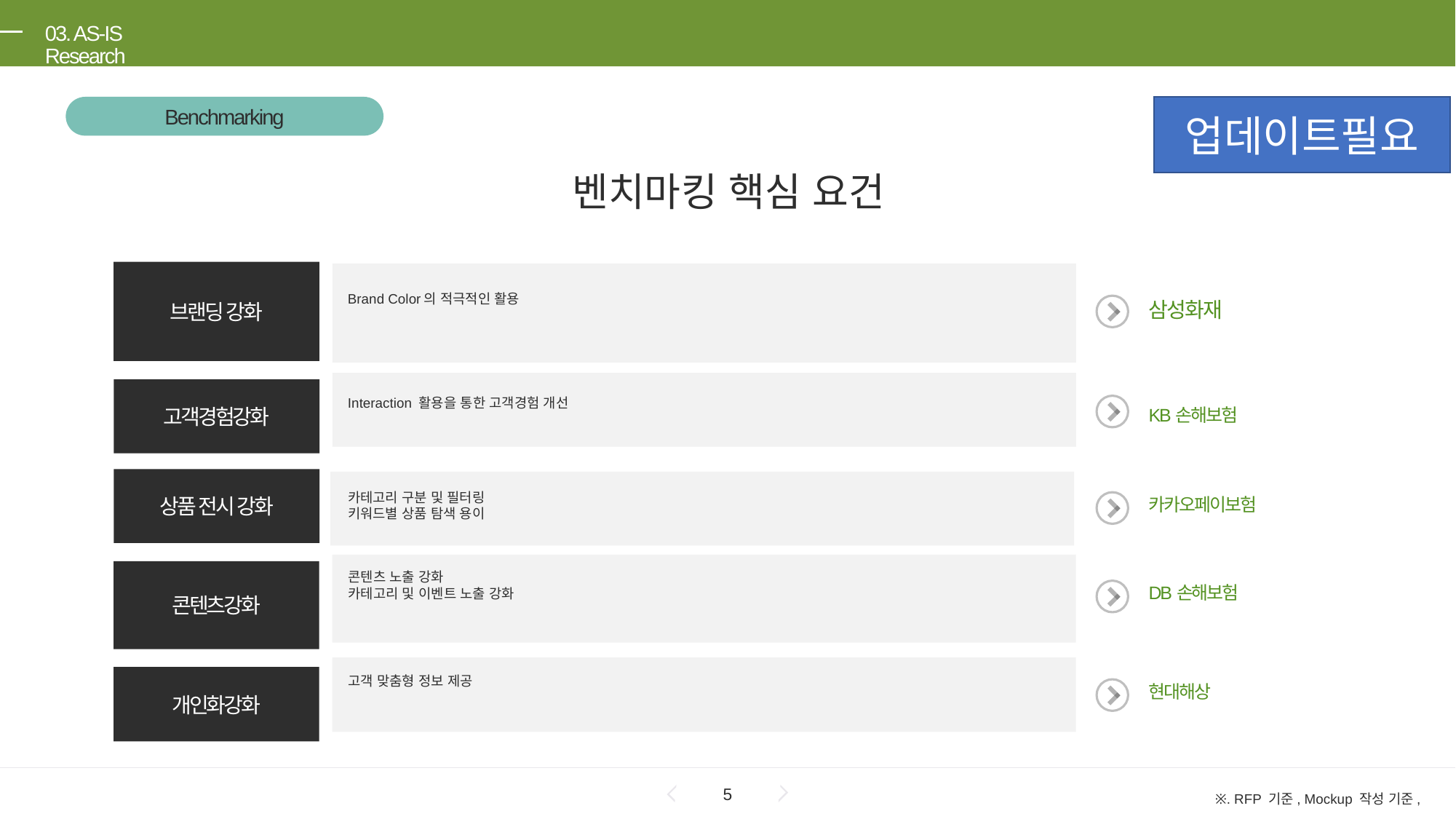

03. AS-IS Research
Benchmarking
업데이트필요
벤치마킹 핵심 요건
브랜딩 강화

Brand Color의 적극적인 활용

삼성화재

고객경험강화
Interaction 활용을 통한 고객경험 개선

KB손해보험
상품 전시 강화

카테고리 구분 및 필터링
키워드별 상품 탐색 용이
카카오페이보험

콘텐츠강화
콘텐츠 노출 강화
카테고리 및 이벤트 노출 강화
DB손해보험

개인화강화
고객 맞춤형 정보 제공
현대해상

※. RFP 기준, Mockup 작성 기준,